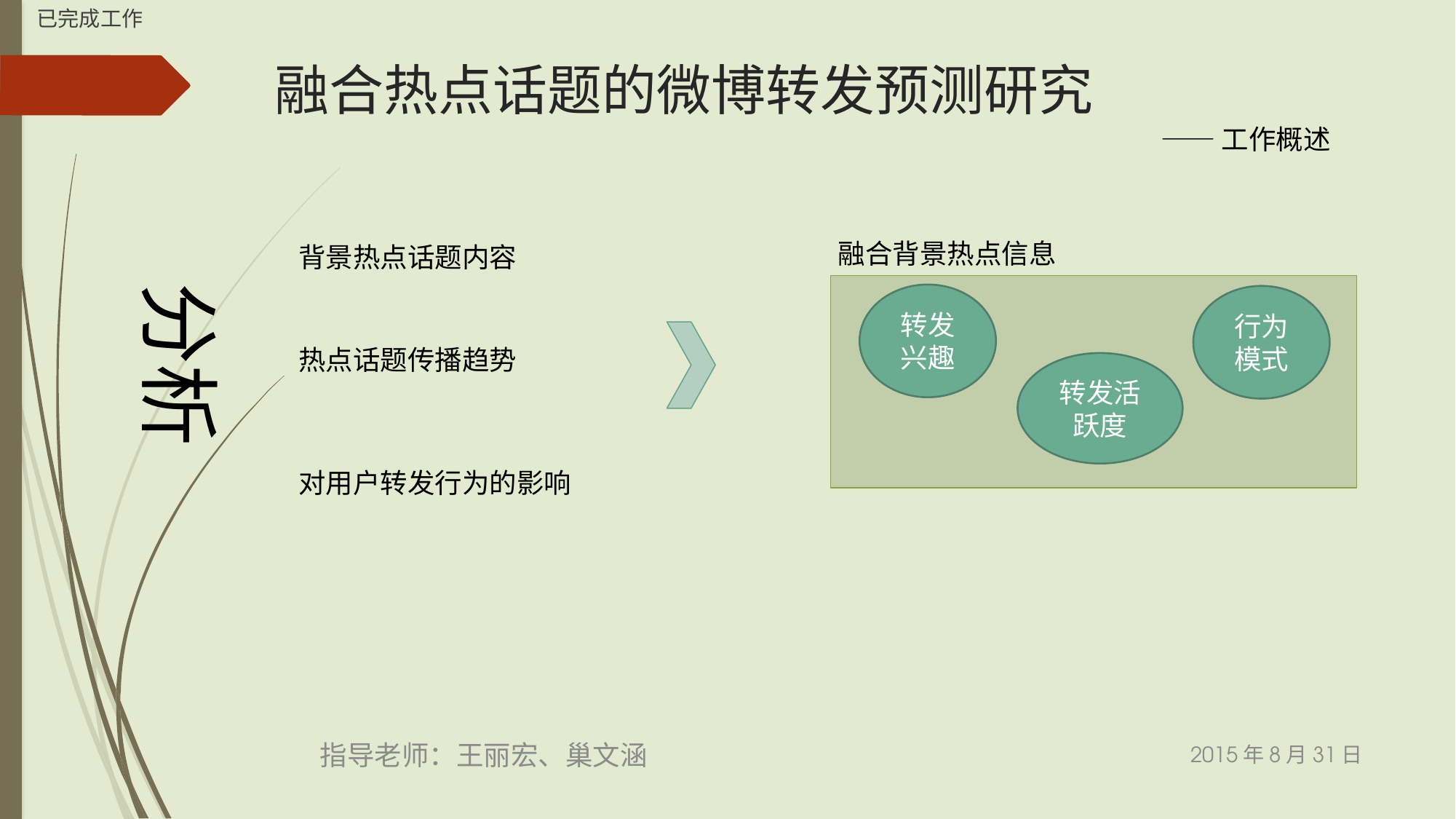

已完成工作
# 融合热点话题的微博转发预测研究
——工作概述
融合背景热点信息

转发兴趣
行为模式
转发活跃度
背景热点话题内容
热点话题传播趋势
对用户转发行为的影响
分析

2015年8月31日
指导老师：王丽宏、巢文涵